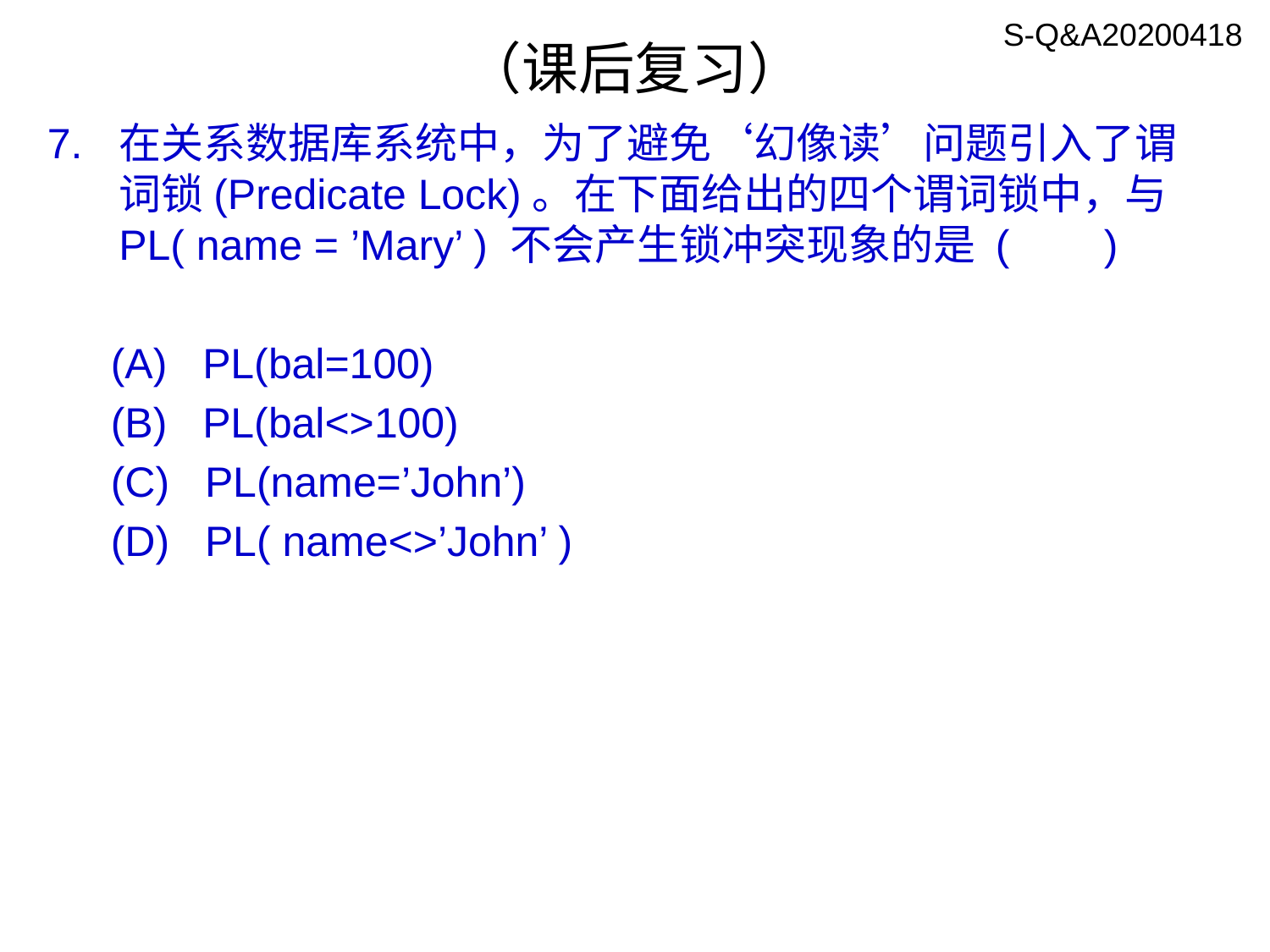

S-Q&A20200418
# （课后复习）
在关系数据库系统中，为了避免‘幻像读’问题引入了谓词锁(Predicate Lock)。在下面给出的四个谓词锁中，与 PL( name = ’Mary’ ) 不会产生锁冲突现象的是 (        )

(A)   PL(bal=100)
(B)   PL(bal<>100)
(C)   PL(name=’John’)
(D)   PL( name<>’John’ )